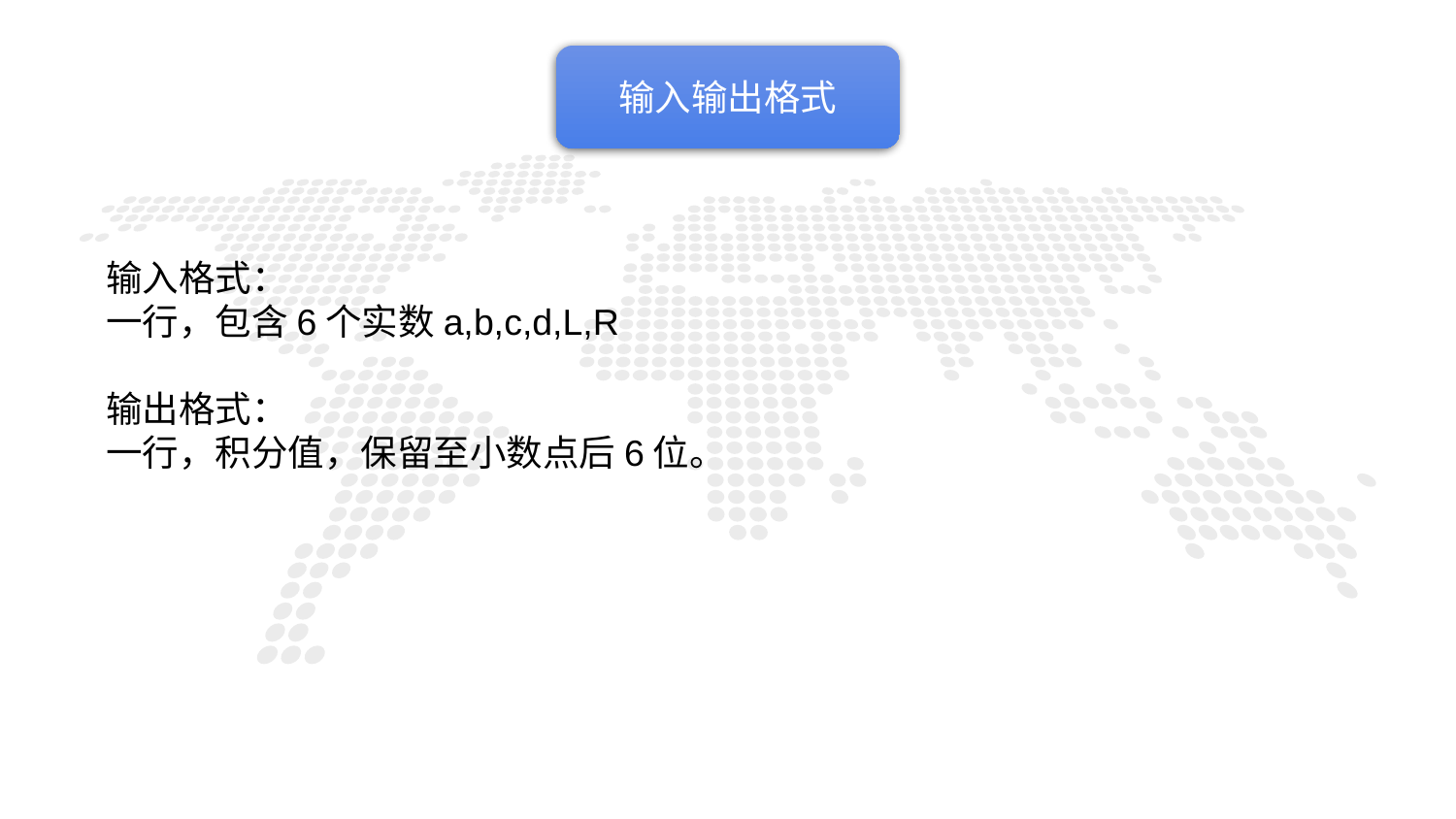

输入输出格式
输入格式：
一行，包含6个实数a,b,c,d,L,R

输出格式：
一行，积分值，保留至小数点后6位。